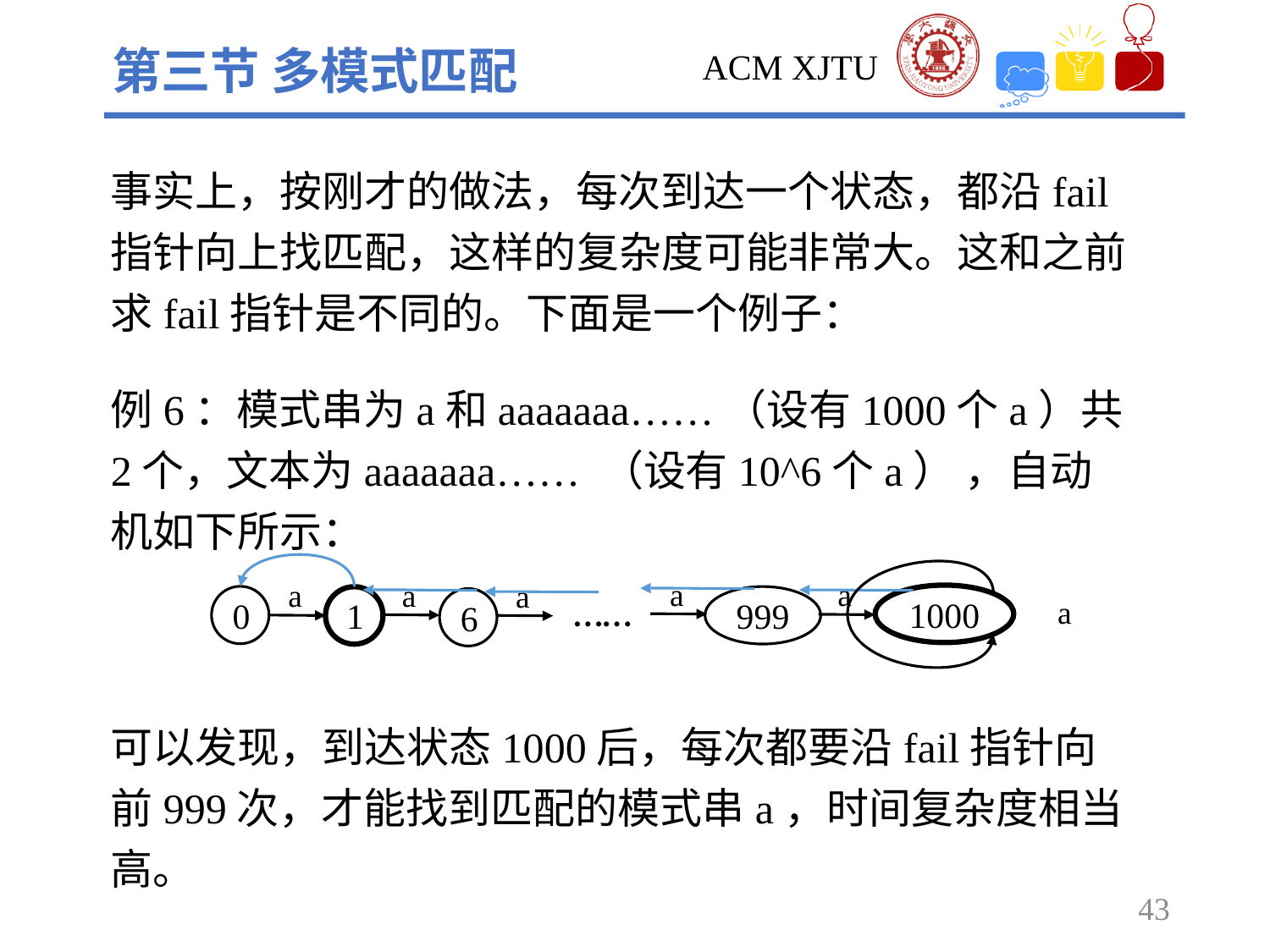

第三节 多模式匹配
事实上，按刚才的做法，每次到达一个状态，都沿fail指针向上找匹配，这样的复杂度可能非常大。这和之前求fail指针是不同的。下面是一个例子：
例6：模式串为a和aaaaaaa……（设有1000个a）共2个，文本为aaaaaaa…… （设有10^6个a） ，自动机如下所示：
a
a
a
a
a
……
1000
0
a
999
1
6
可以发现，到达状态1000后，每次都要沿fail指针向前999次，才能找到匹配的模式串a，时间复杂度相当高。
43